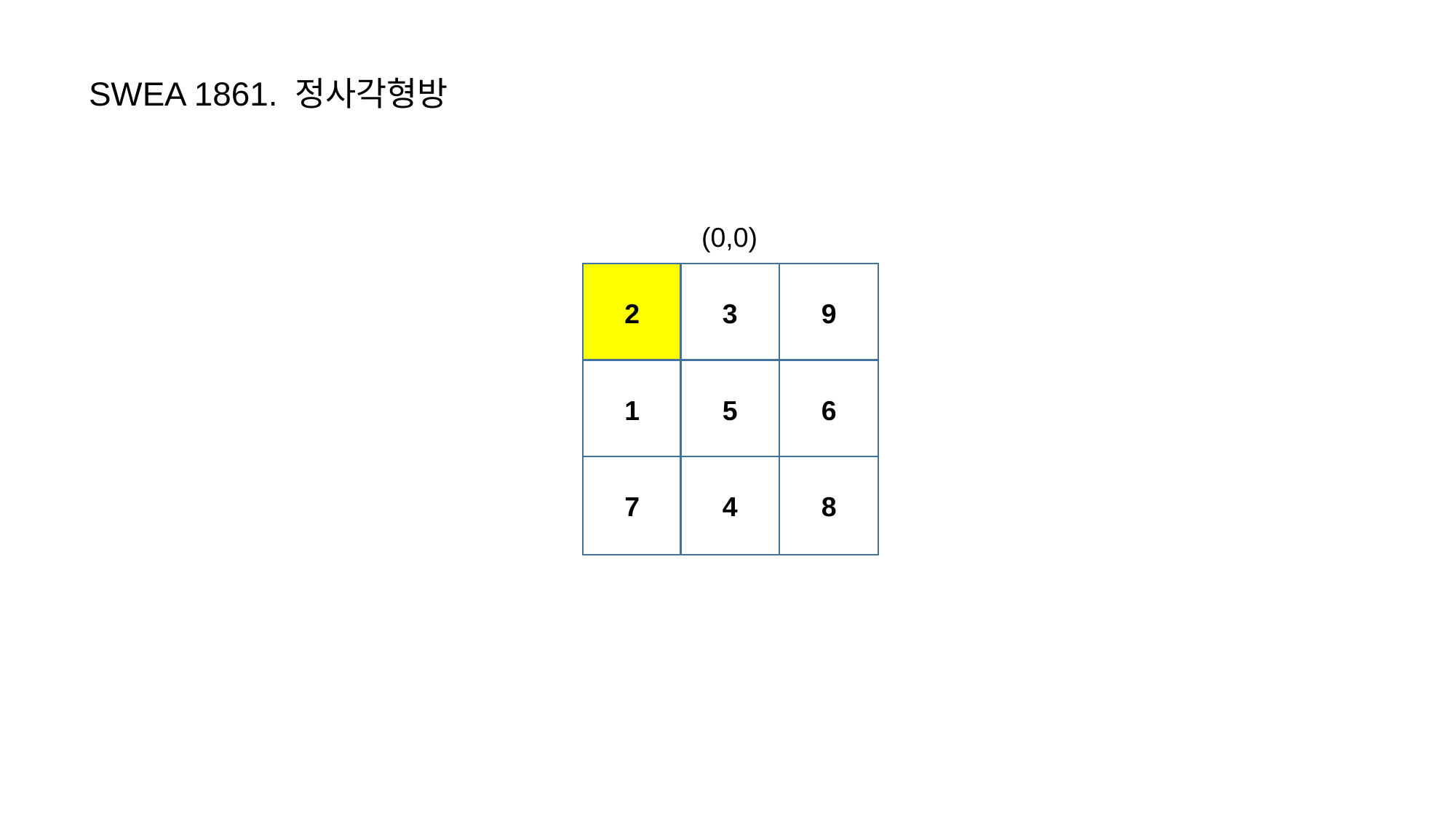

SWEA 1861. 정사각형방
(0,0)
2
3
9
1
5
6
7
4
8